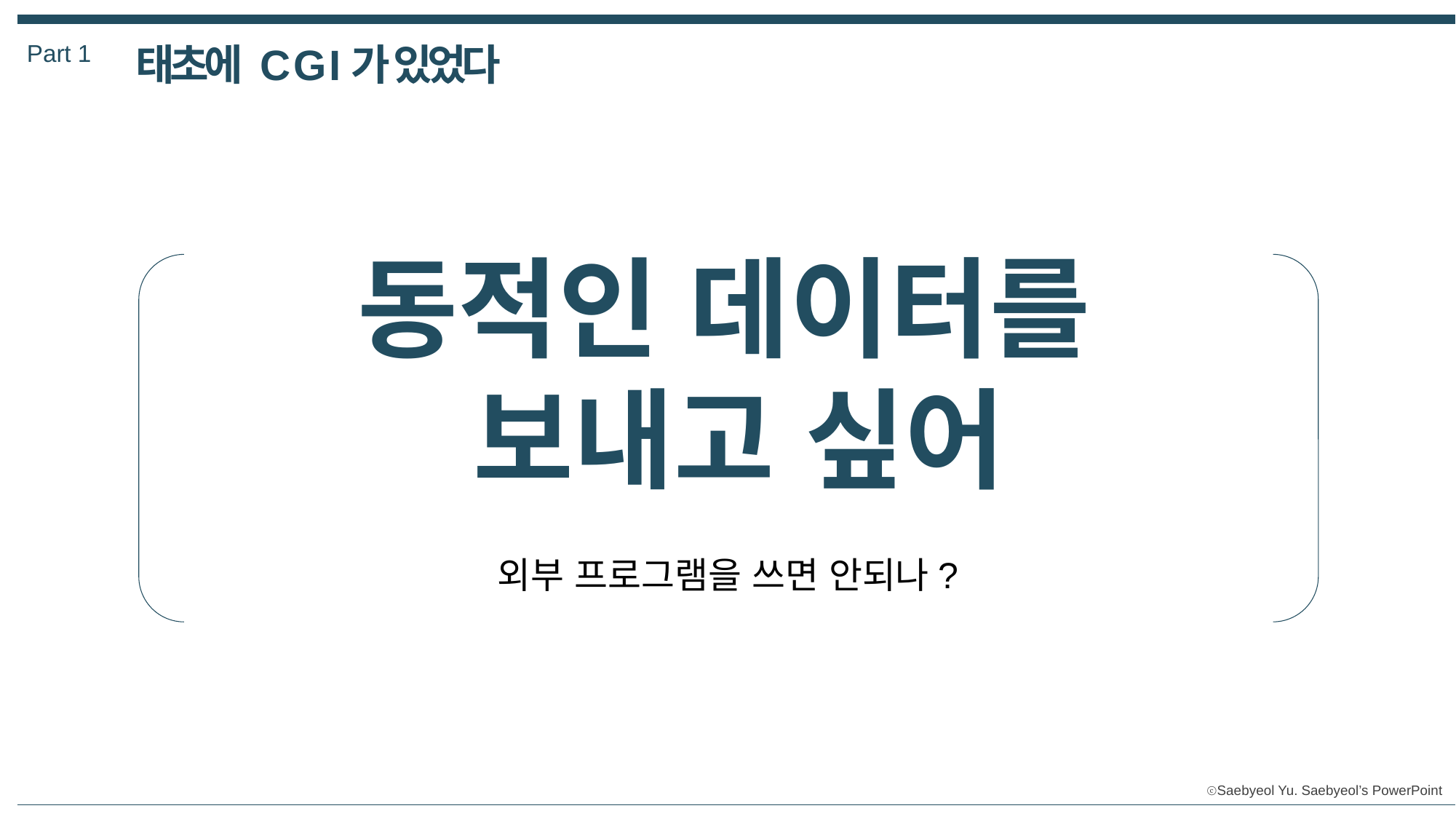

Part 1
태초에 C G I가 있었다
동적인 데이터를
보내고 싶어

외부 프로그램을 쓰면 안되나?